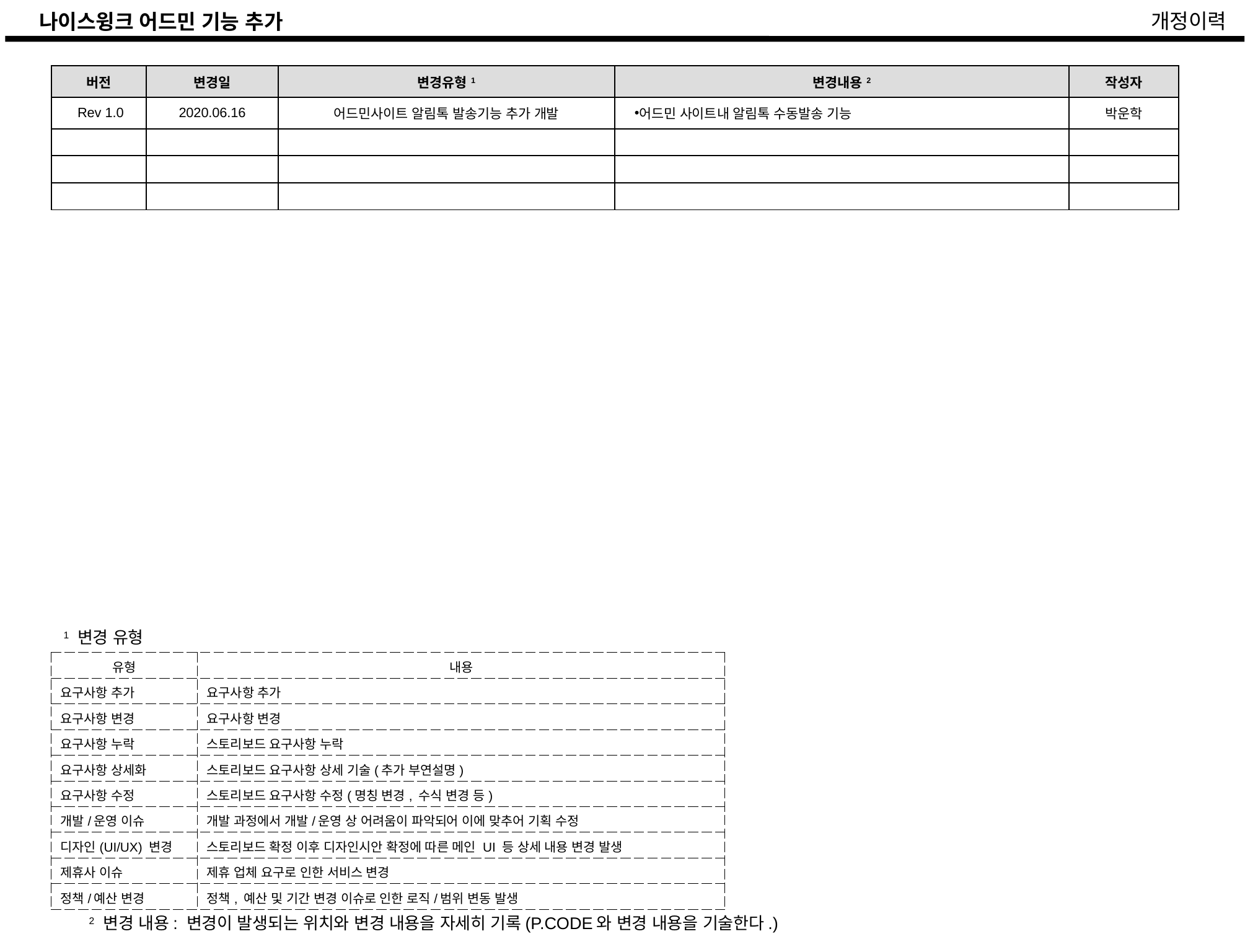

개정이력
| 버전 | 변경일 | 변경유형1 | 변경내용2 | 작성자 |
| --- | --- | --- | --- | --- |
| Rev 1.0 | 2020.06.16 | 어드민사이트 알림톡 발송기능 추가 개발 | 어드민 사이트내 알림톡 수동발송 기능 | 박운학 |
|  |  |  |  |  |
|  |  |  |  |  |
|  |  |  |  |  |
1 변경 유형
| 유형 | 내용 |
| --- | --- |
| 요구사항 추가 | 요구사항 추가 |
| 요구사항 변경 | 요구사항 변경 |
| 요구사항 누락 | 스토리보드 요구사항 누락 |
| 요구사항 상세화 | 스토리보드 요구사항 상세 기술(추가 부연설명) |
| 요구사항 수정 | 스토리보드 요구사항 수정(명칭 변경, 수식 변경 등) |
| 개발/운영 이슈 | 개발 과정에서 개발/운영 상 어려움이 파악되어 이에 맞추어 기획 수정 |
| 디자인(UI/UX) 변경 | 스토리보드 확정 이후 디자인시안 확정에 따른 메인 UI 등 상세 내용 변경 발생 |
| 제휴사 이슈 | 제휴 업체 요구로 인한 서비스 변경 |
| 정책/예산 변경 | 정책, 예산 및 기간 변경 이슈로 인한 로직/범위 변동 발생 |
2 변경 내용: 변경이 발생되는 위치와 변경 내용을 자세히 기록(P.CODE와 변경 내용을 기술한다.)